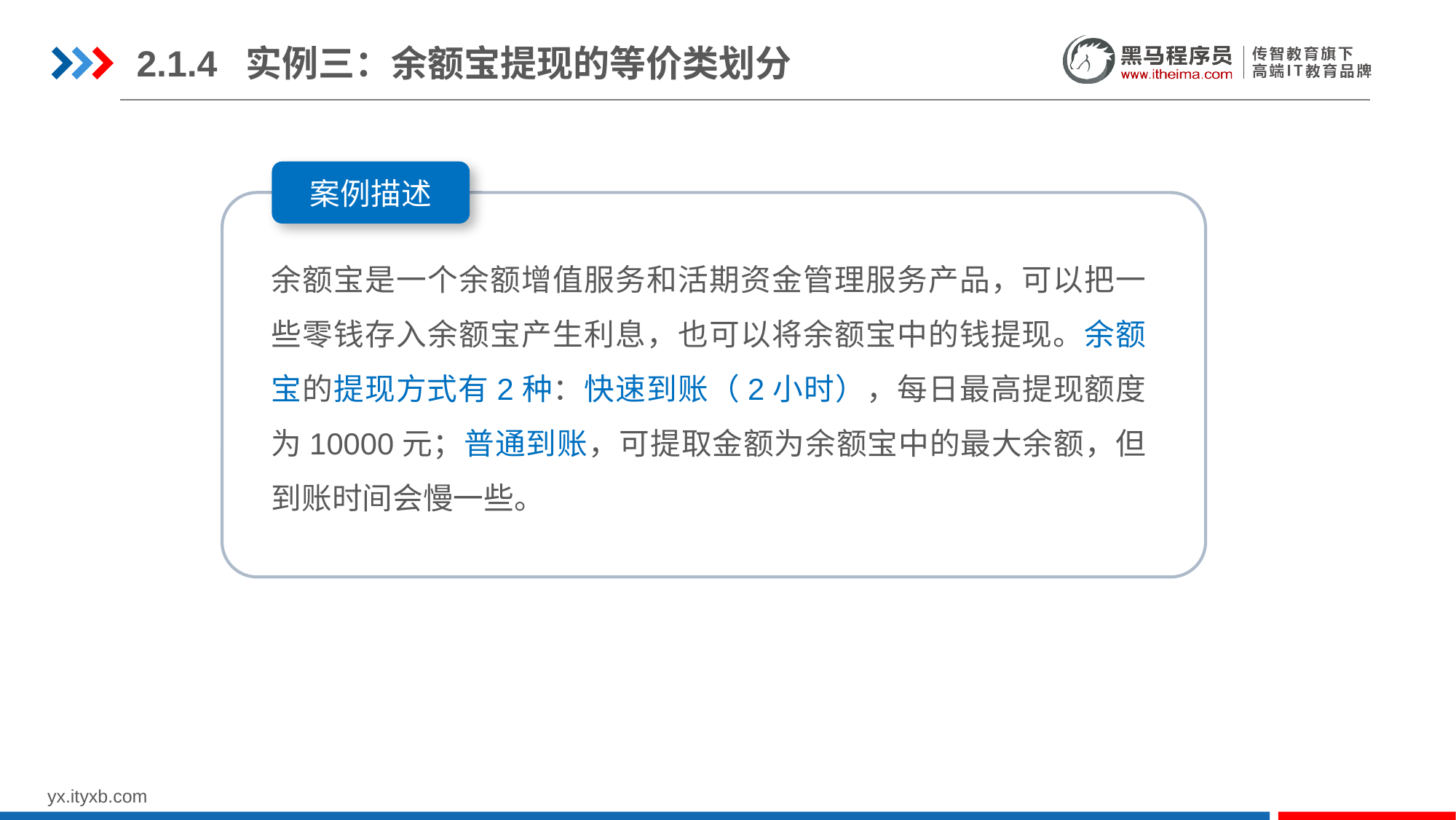

2.1.4	实例三：余额宝提现的等价类划分
案例描述

余额宝是一个余额增值服务和活期资金管理服务产品，可以把一些零钱存入余额宝产生利息，也可以将余额宝中的钱提现。余额宝的提现方式有2种：快速到账（2小时），每日最高提现额度为10000元；普通到账，可提取金额为余额宝中的最大余额，但到账时间会慢一些。